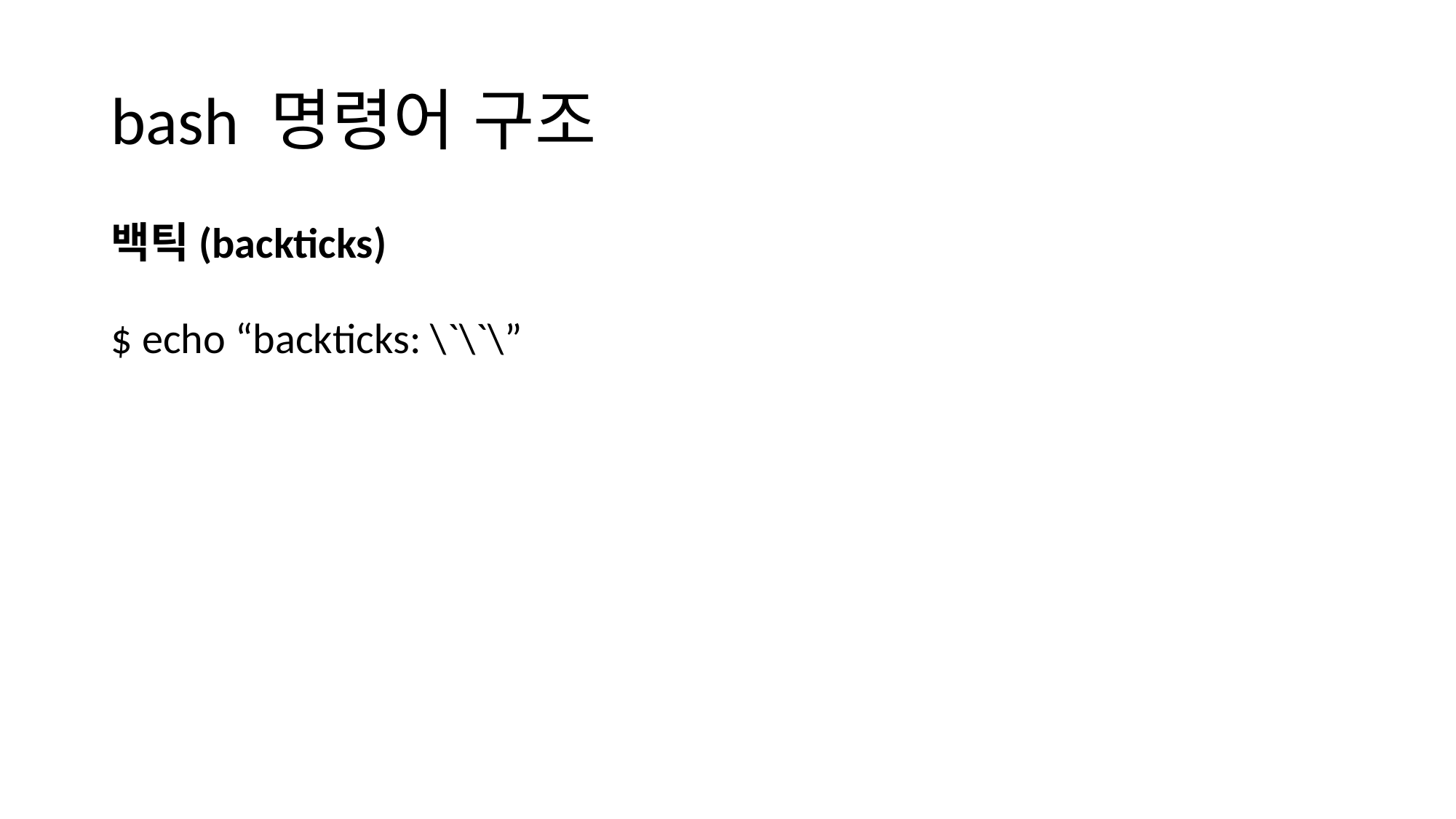

# bash 명령어 구조
백틱(backticks)
$ echo “backticks: \`\`\”